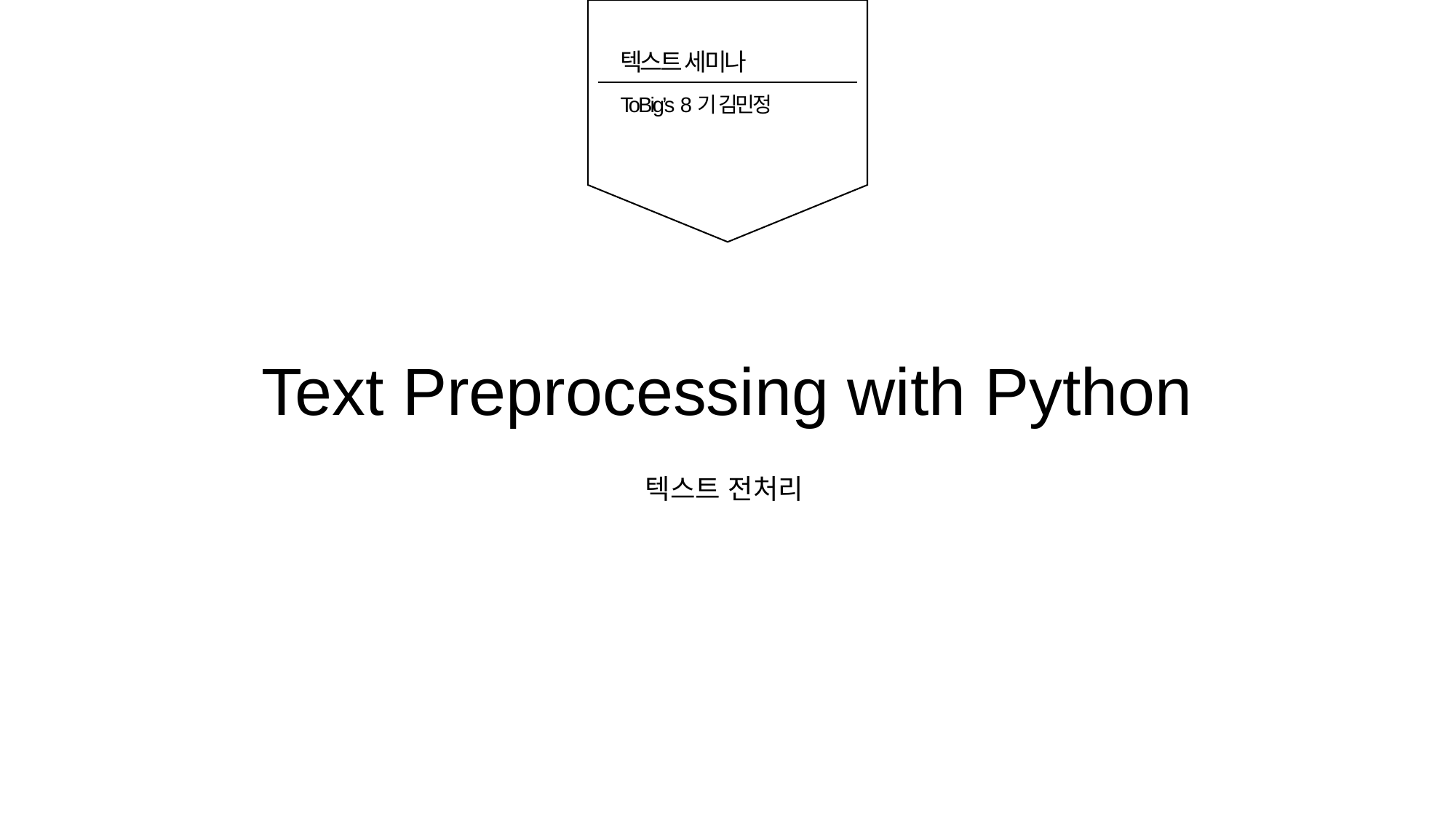

텍스트 세미나
ToBig’s  8기 김민정
Text Preprocessing with Python

텍스트 전처리